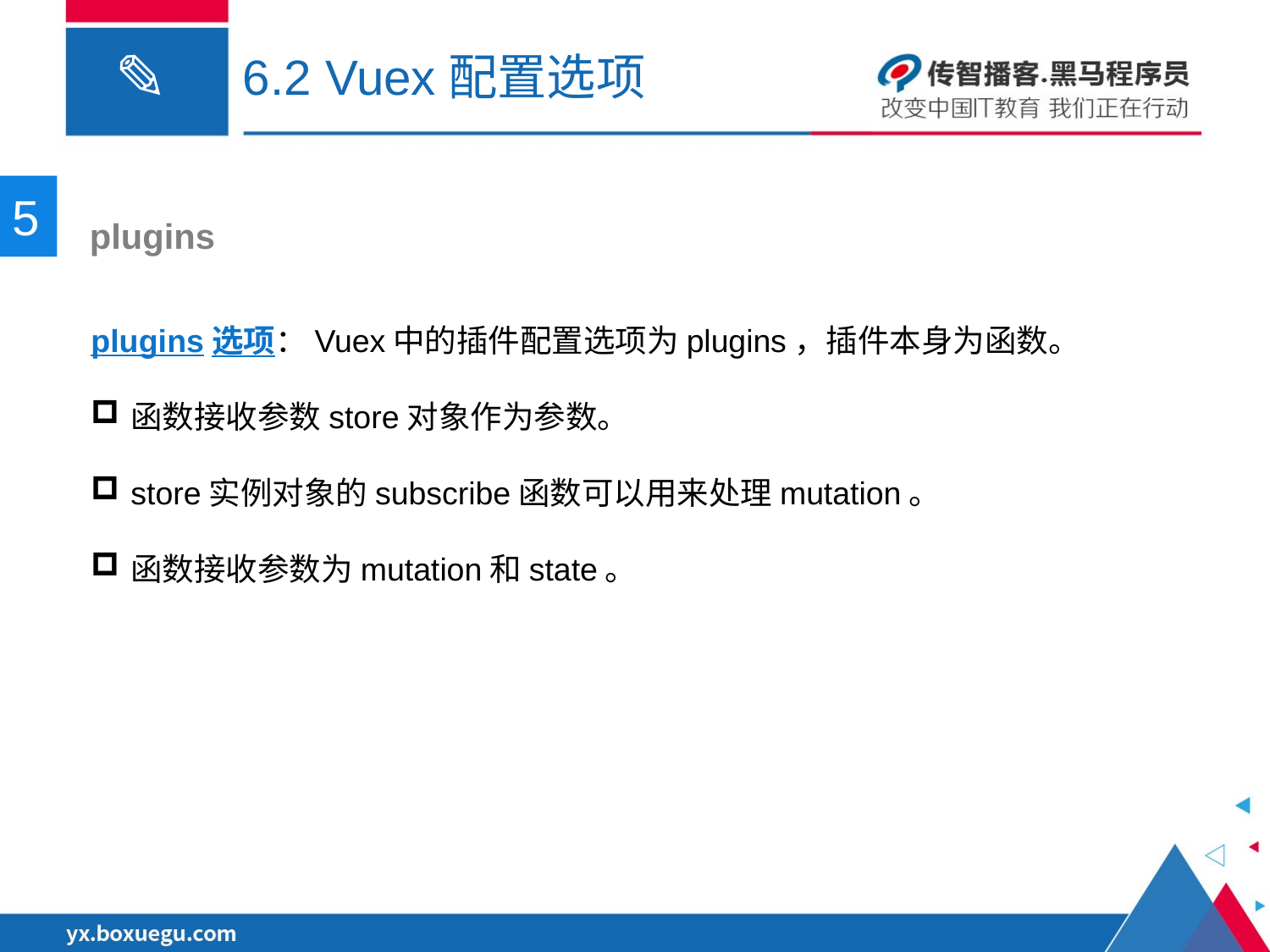

6.2 Vuex配置选项

5
  plugins
plugins选项：Vuex中的插件配置选项为plugins，插件本身为函数。
函数接收参数store对象作为参数。
store实例对象的subscribe函数可以用来处理mutation。
函数接收参数为mutation和state。